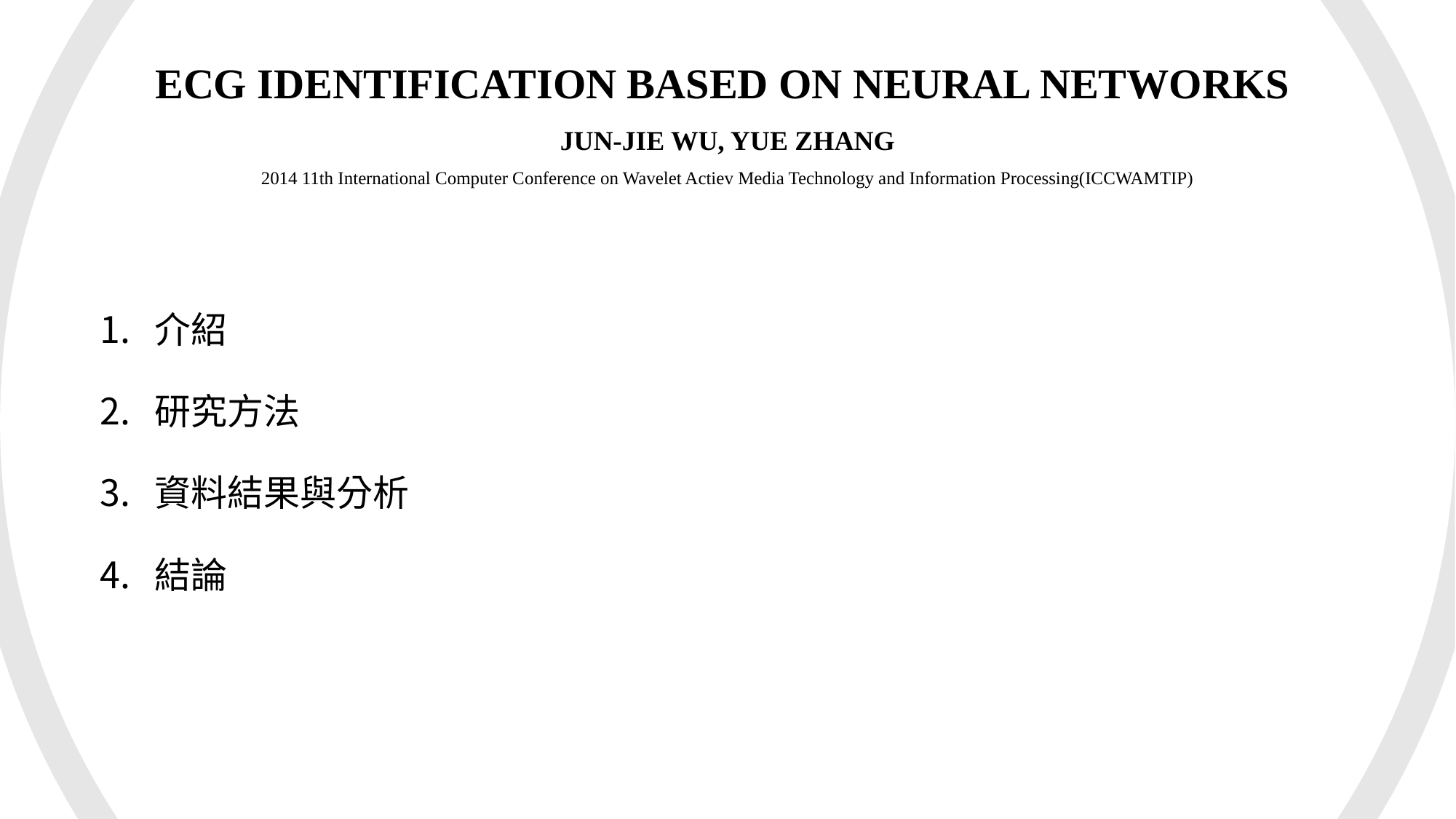

# ECG IDENTIFICATION BASED ON NEURAL NETWORKS JUN-JIE WU, YUE ZHANG 2014 11th International Computer Conference on Wavelet Actiev Media Technology and Information Processing(ICCWAMTIP)
介紹
研究方法
資料結果與分析
結論